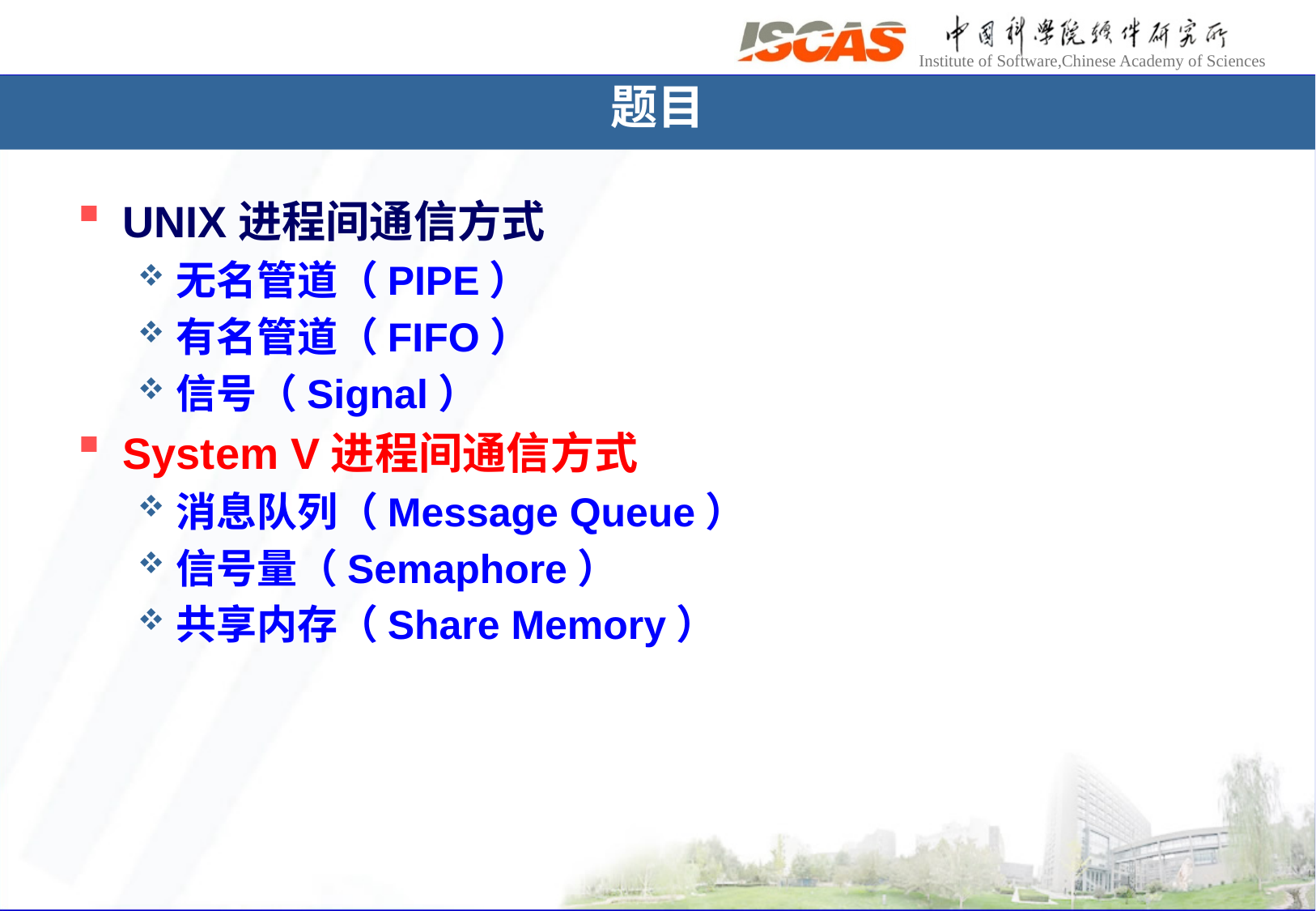

题目
UNIX进程间通信方式
无名管道（PIPE）
有名管道（FIFO）
信号（Signal）
System V进程间通信方式
消息队列（Message Queue）
信号量（Semaphore）
共享内存（Share Memory）